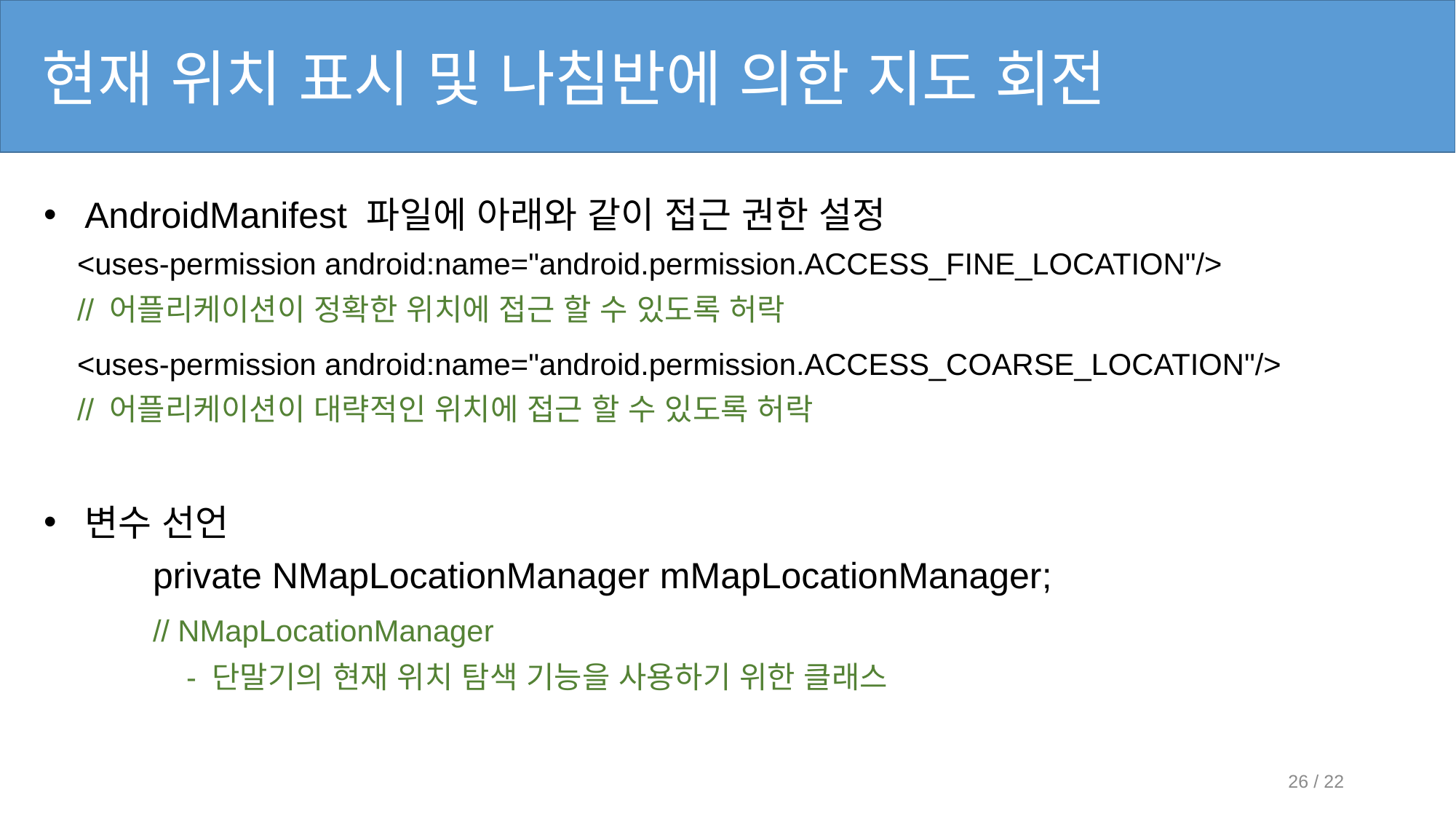

현재 위치 표시 및 나침반에 의한 지도 회전
AndroidManifest 파일에 아래와 같이 접근 권한 설정

    <uses-permission android:name="android.permission.ACCESS_FINE_LOCATION"/>

    // 어플리케이션이 정확한 위치에 접근 할 수 있도록 허락

    <uses-permission android:name="android.permission.ACCESS_COARSE_LOCATION"/>

    // 어플리케이션이 대략적인 위치에 접근 할 수 있도록 허락

변수 선언

	private NMapLocationManager mMapLocationManager;

	// NMapLocationManager

	    - 단말기의 현재 위치 탐색 기능을 사용하기 위한 클래스
26 / 22